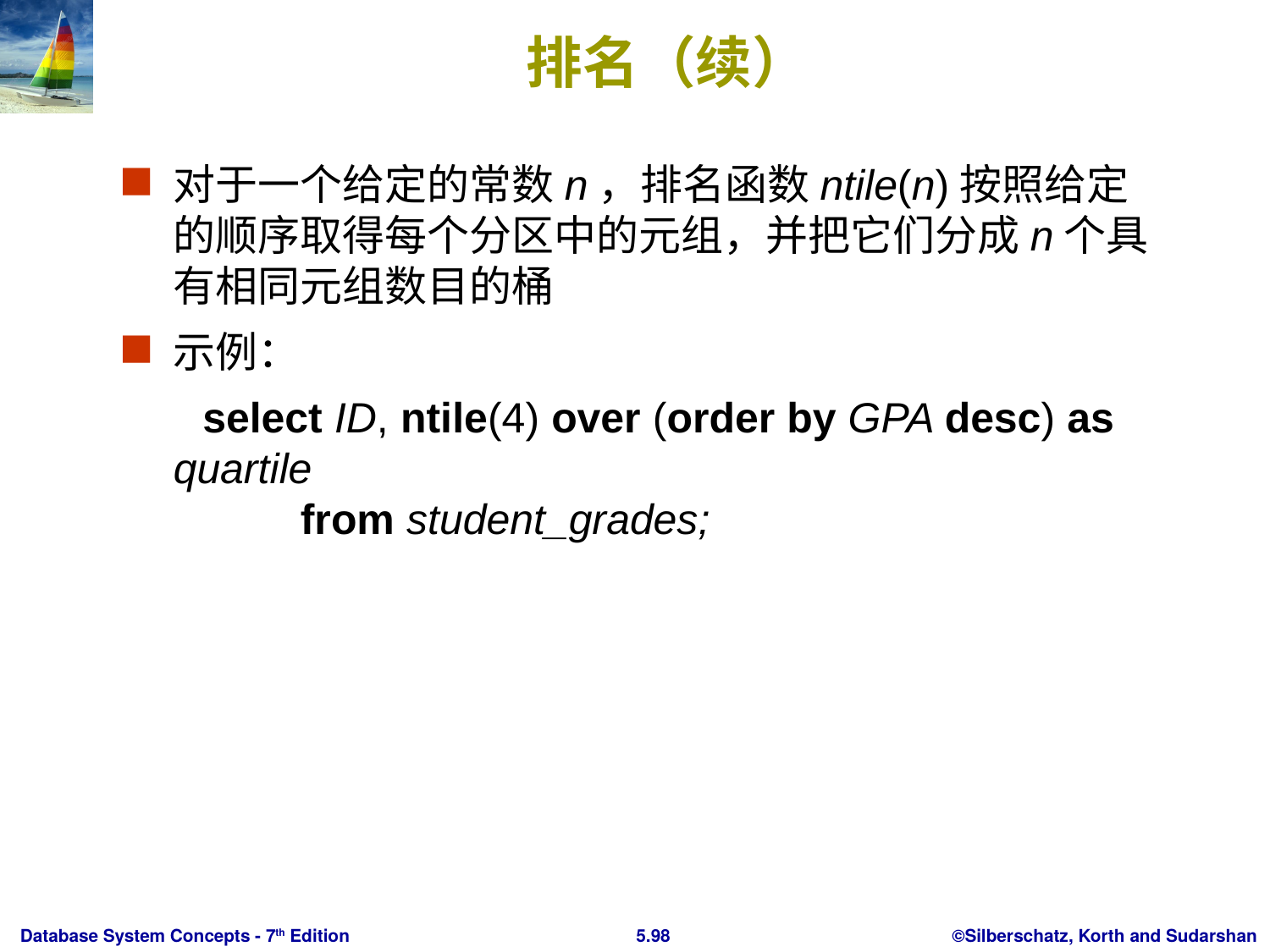

排名（续）
对于一个给定的常数n，排名函数ntile(n)按照给定的顺序取得每个分区中的元组，并把它们分成n个具有相同元组数目的桶
示例：
	   select ID, ntile(4) over (order by GPA desc) as quartile
	from student_grades;